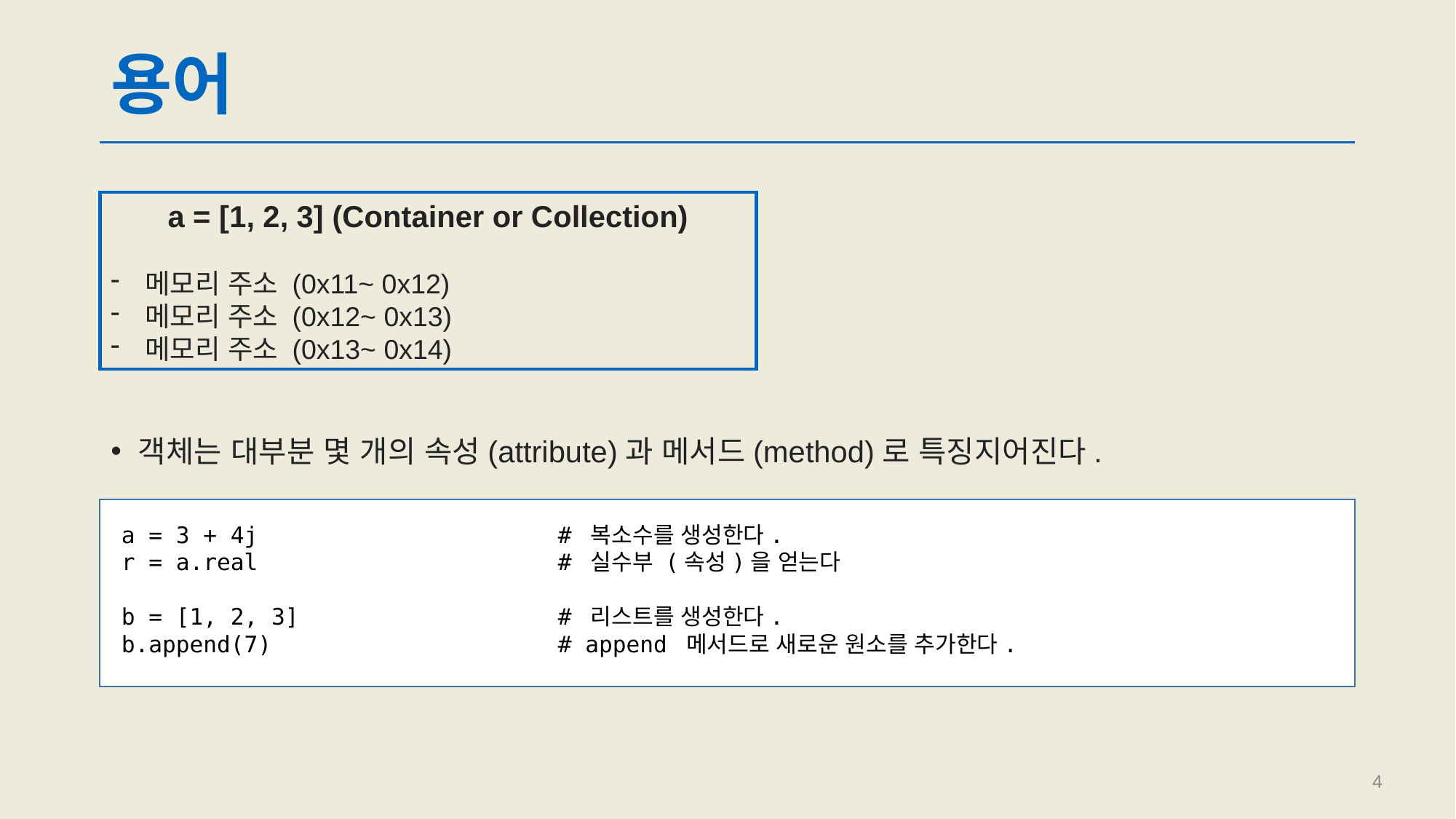

# 용어
a = [1, 2, 3] (Container or Collection)

메모리 주소 (0x11~ 0x12)
메모리 주소 (0x12~ 0x13)
메모리 주소 (0x13~ 0x14)
객체는 대부분 몇 개의 속성(attribute)과 메서드(method)로 특징지어진다.
a = 3 + 4j			# 복소수를 생성한다.
r = a.real			# 실수부 (속성)을 얻는다

b = [1, 2, 3]			# 리스트를 생성한다.
b.append(7)			# append 메서드로 새로운 원소를 추가한다.
4